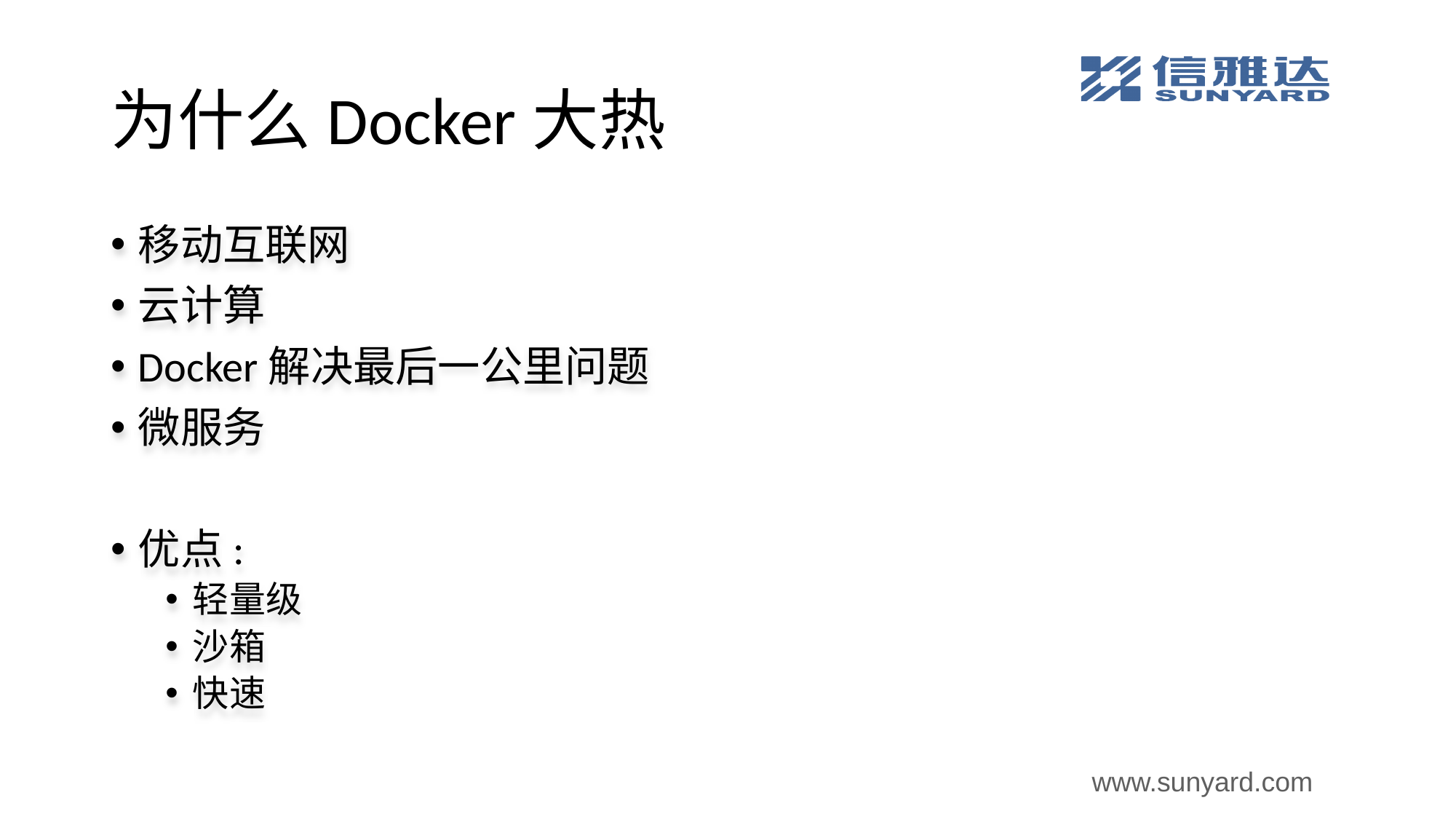

# 为什么Docker大热
移动互联网
云计算
Docker解决最后一公里问题
微服务

优点:
轻量级
沙箱
快速